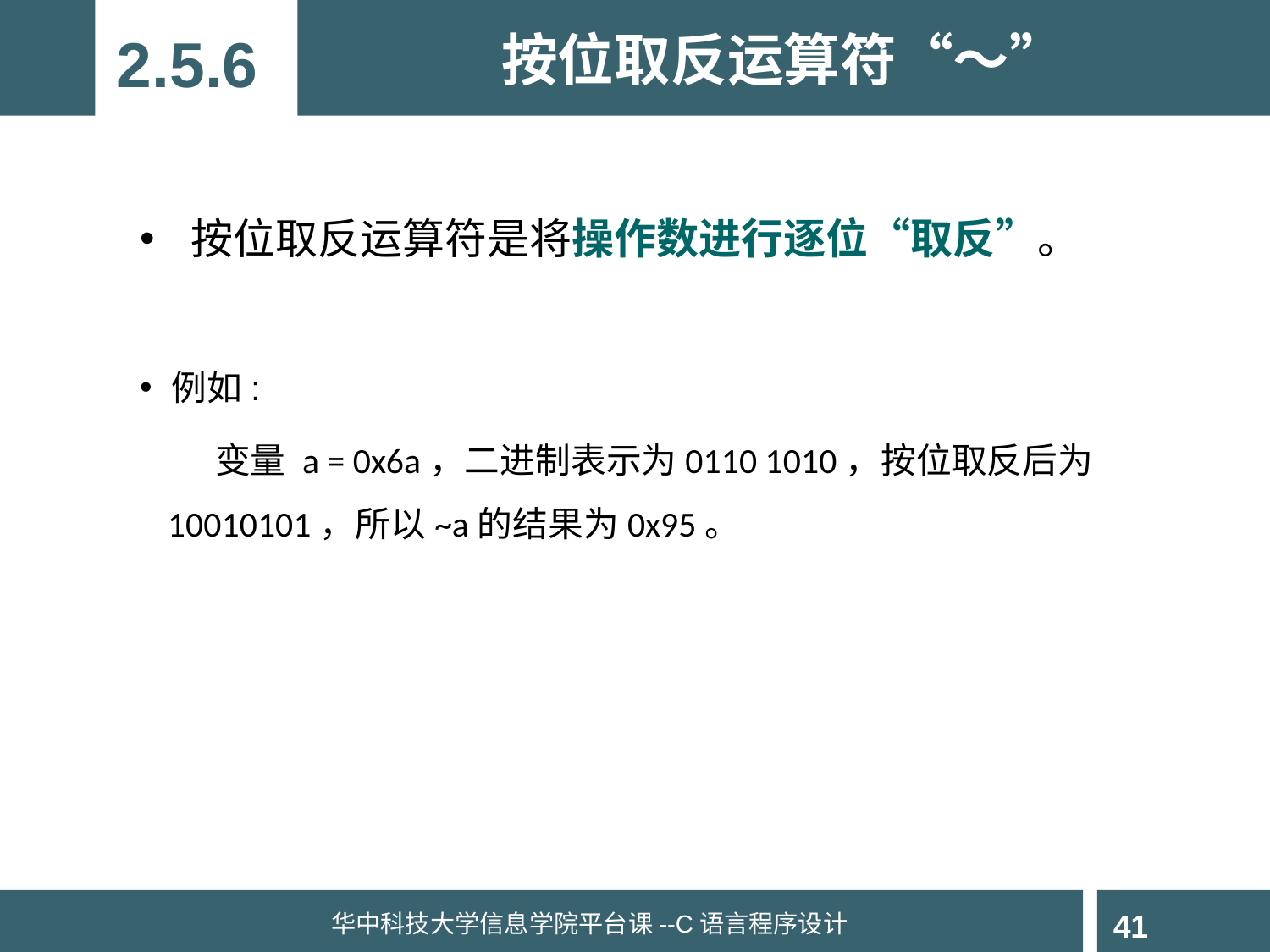

按位取反运算符“～”
2.5.6
 按位取反运算符是将操作数进行逐位“取反”。

例如:
     变量 a = 0x6a，二进制表示为0110 1010，按位取反后为10010101，所以~a的结果为0x95。